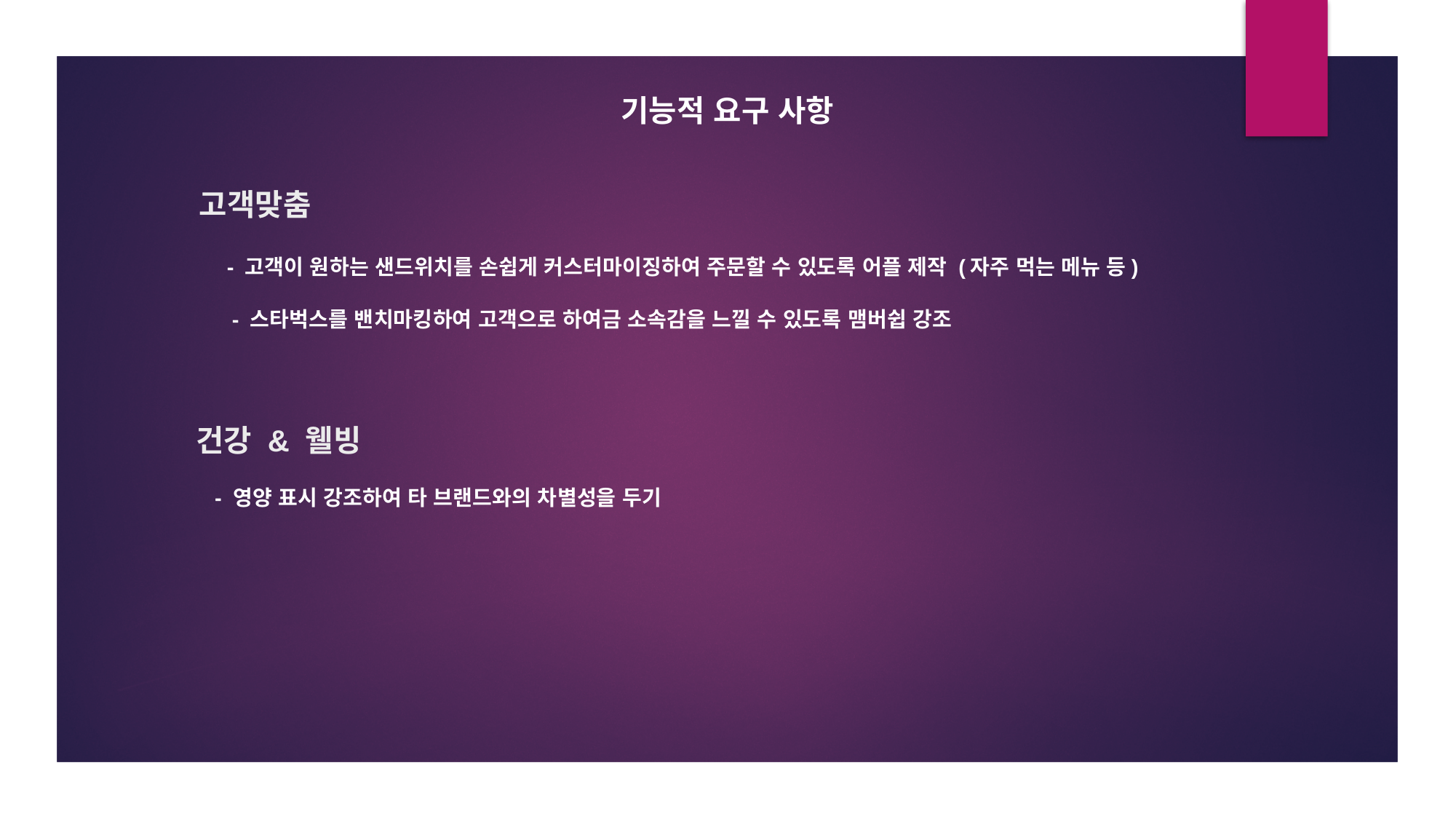

기능적 요구 사항
고객맞춤
- 고객이 원하는 샌드위치를 손쉽게 커스터마이징하여 주문할 수 있도록 어플 제작 (자주 먹는 메뉴 등)
- 스타벅스를 밴치마킹하여 고객으로 하여금 소속감을 느낄 수 있도록 맴버쉽 강조
건강 & 웰빙
- 영양 표시 강조하여 타 브랜드와의 차별성을 두기